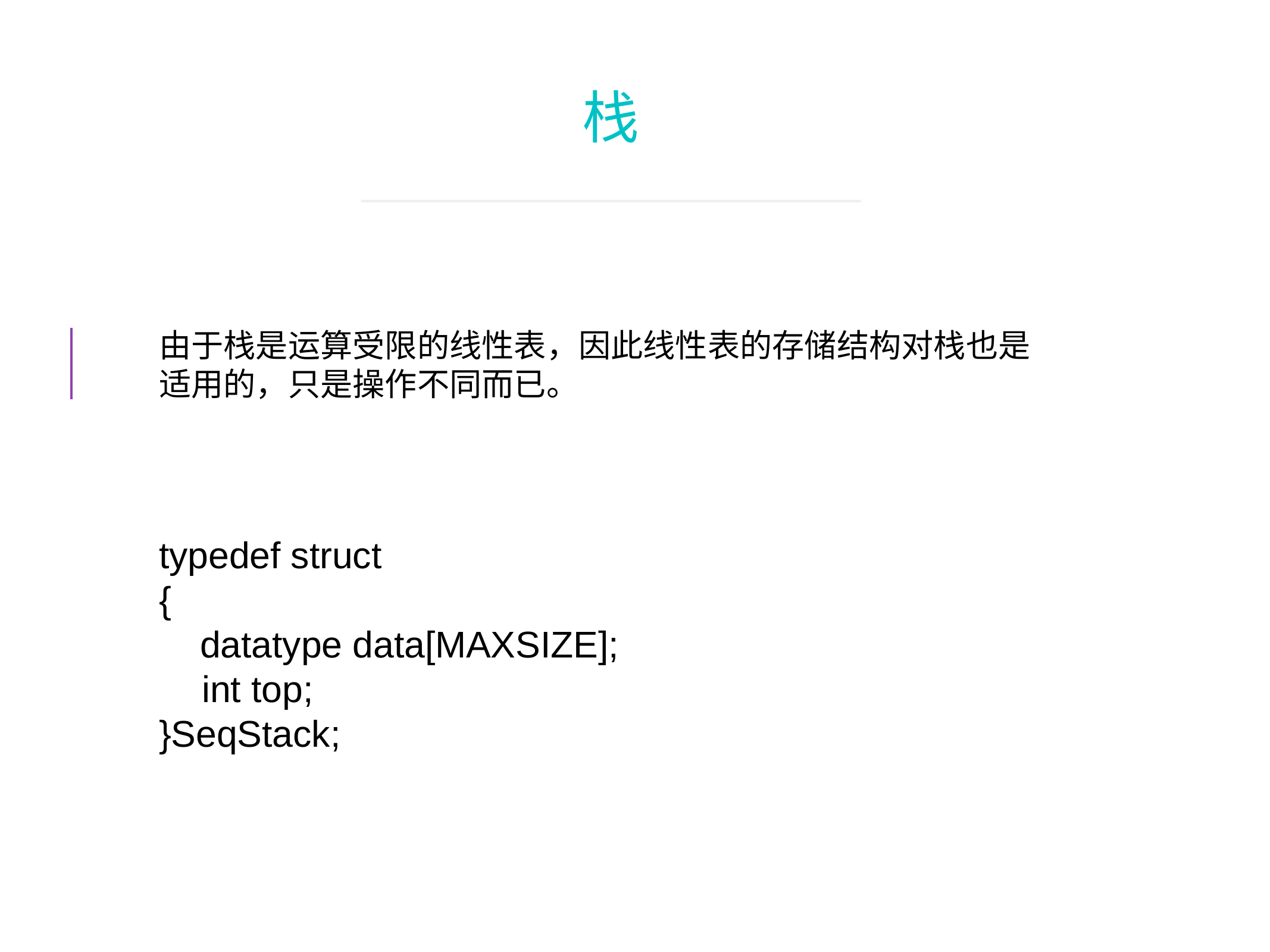

栈

由于栈是运算受限的线性表，因此线性表的存储结构对栈也是适用的，只是操作不同而已。

typedef struct
{
    datatype data[MAXSIZE];
  int top;
}SeqStack;